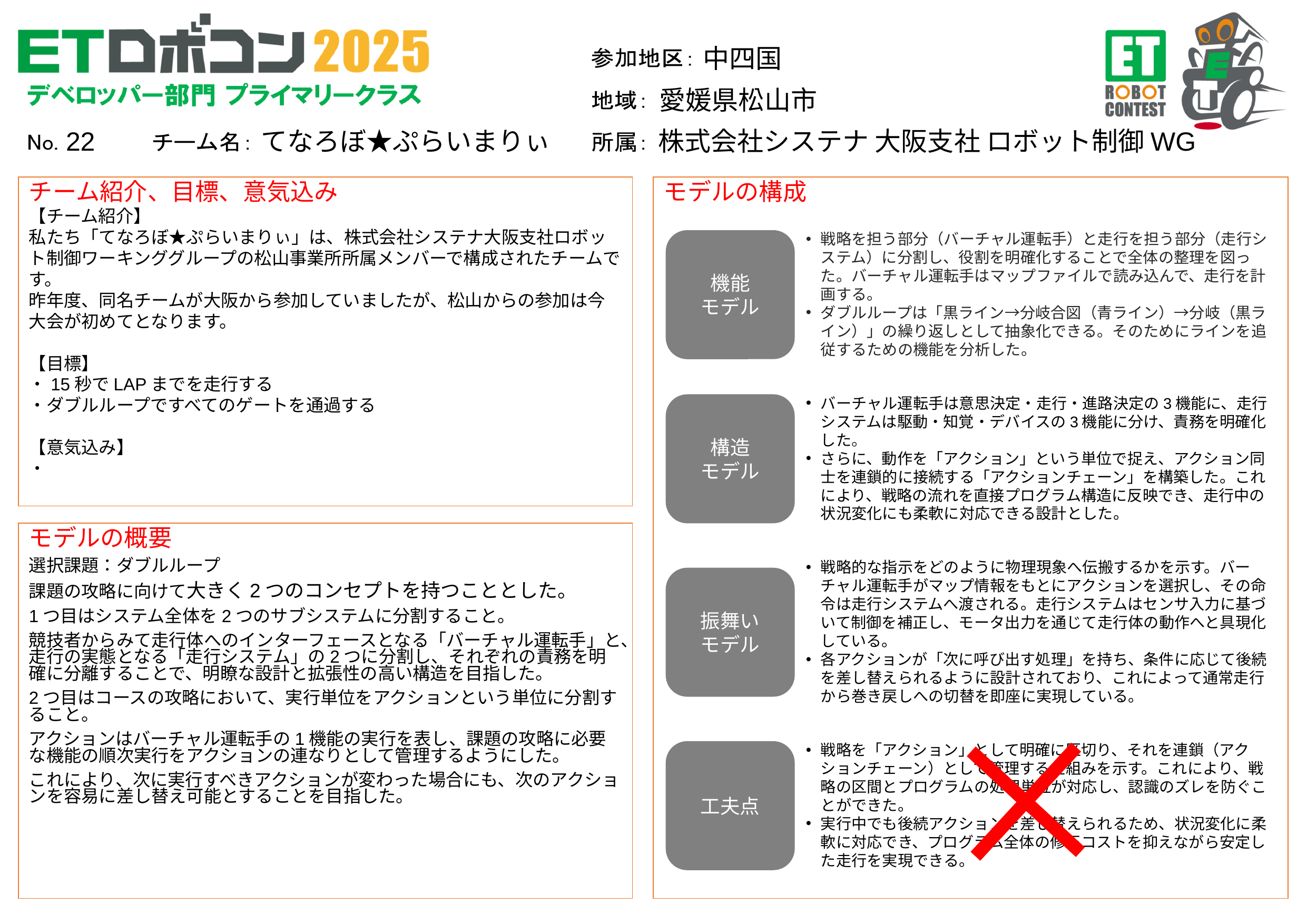

中四国
愛媛県松山市
22
てなろぼ★ぷらいまりぃ
株式会社システナ 大阪支社 ロボット制御WG
チーム紹介、目標、意気込み
【チーム紹介】
私たち「てなろぼ★ぷらいまりぃ」は、株式会社システナ大阪支社ロボット制御ワーキンググループの松山事業所所属メンバーで構成されたチームです。
昨年度、同名チームが大阪から参加していましたが、松山からの参加は今大会が初めてとなります。

【目標】
・15秒でLAPまでを走行する
・ダブルループですべてのゲートを通過する

【意気込み】
・
モデルの構成
戦略を担う部分（バーチャル運転手）と走行を担う部分（走行システム）に分割し、役割を明確化することで全体の整理を図った。バーチャル運転手はマップファイルで読み込んで、走行を計画する。
ダブルループは「黒ライン→分岐合図（青ライン）→分岐（黒ライン）」の繰り返しとして抽象化できる。そのためにラインを追従するための機能を分析した。
機能
モデル
バーチャル運転手は意思決定・走行・進路決定の3機能に、走行システムは駆動・知覚・デバイスの3機能に分け、責務を明確化した。
さらに、動作を「アクション」という単位で捉え、アクション同士を連鎖的に接続する「アクションチェーン」を構築した。これにより、戦略の流れを直接プログラム構造に反映でき、走行中の状況変化にも柔軟に対応できる設計とした。
構造
モデル
モデルの概要
選択課題：ダブルループ
課題の攻略に向けて大きく2つのコンセプトを持つこととした。
1つ目はシステム全体を2つのサブシステムに分割すること。
競技者からみて走行体へのインターフェースとなる「バーチャル運転手」と、走行の実態となる「走行システム」の2つに分割し、それぞれの責務を明確に分離することで、明瞭な設計と拡張性の高い構造を目指した。
2つ目はコースの攻略において、実行単位をアクションという単位に分割すること。
アクションはバーチャル運転手の1機能の実行を表し、課題の攻略に必要な機能の順次実行をアクションの連なりとして管理するようにした。
これにより、次に実行すべきアクションが変わった場合にも、次のアクションを容易に差し替え可能とすることを目指した。

戦略的な指示をどのように物理現象へ伝搬するかを示す。バーチャル運転手がマップ情報をもとにアクションを選択し、その命令は走行システムへ渡される。走行システムはセンサ入力に基づいて制御を補正し、モータ出力を通じて走行体の動作へと具現化している。
各アクションが「次に呼び出す処理」を持ち、条件に応じて後続を差し替えられるように設計されており、これによって通常走行から巻き戻しへの切替を即座に実現している。
振舞い
モデル

戦略を「アクション」として明確に区切り、それを連鎖（アクションチェーン）として管理する仕組みを示す。これにより、戦略の区間とプログラムの処理単位が対応し、認識のズレを防ぐことができた。
実行中でも後続アクションを差し替えられるため、状況変化に柔軟に対応でき、プログラム全体の修正コストを抑えながら安定した走行を実現できる。
工夫点